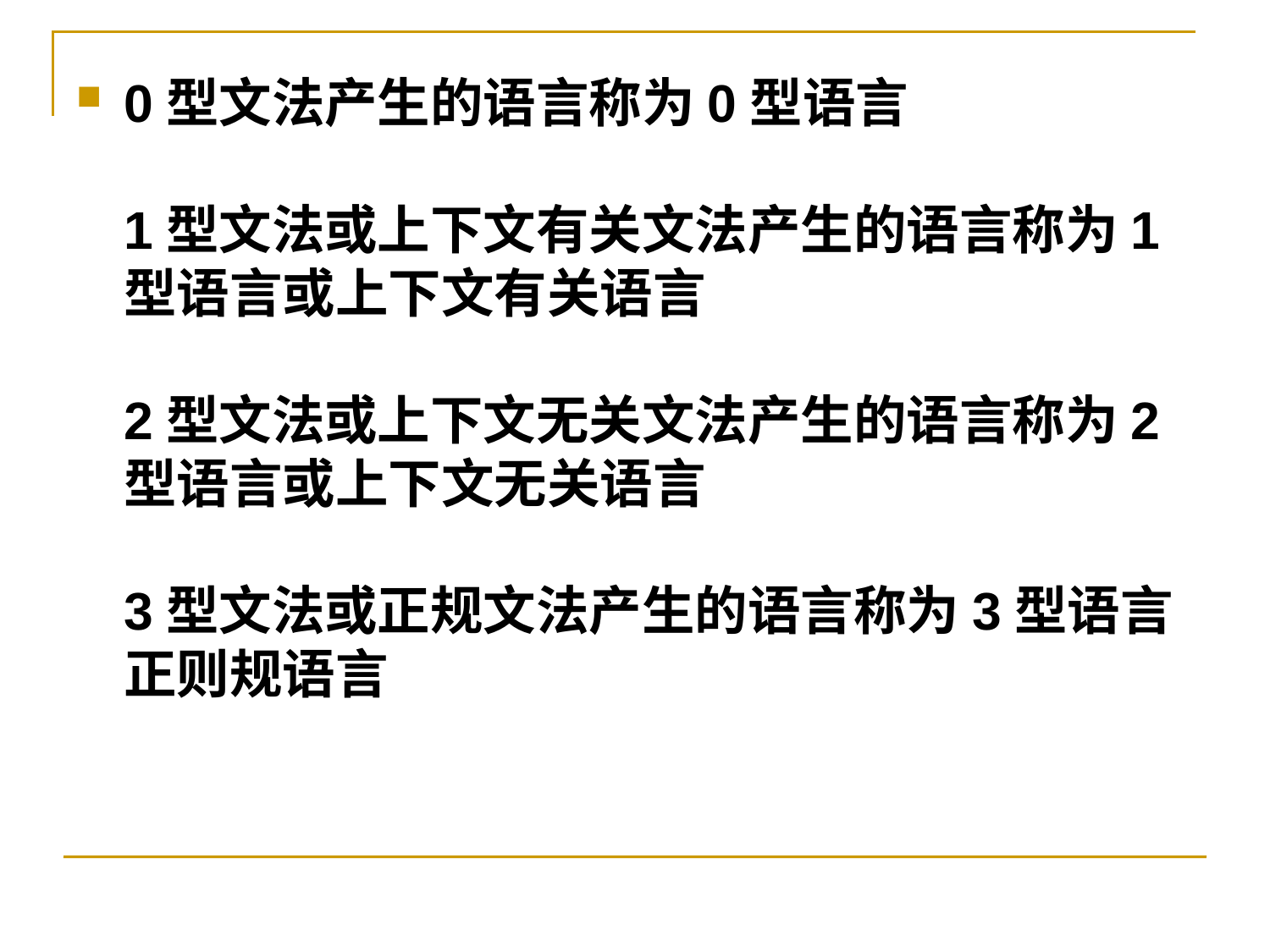

0型文法产生的语言称为0型语言
1型文法或上下文有关文法产生的语言称为1型语言或上下文有关语言
2型文法或上下文无关文法产生的语言称为2型语言或上下文无关语言
3型文法或正规文法产生的语言称为3型语言正则规语言